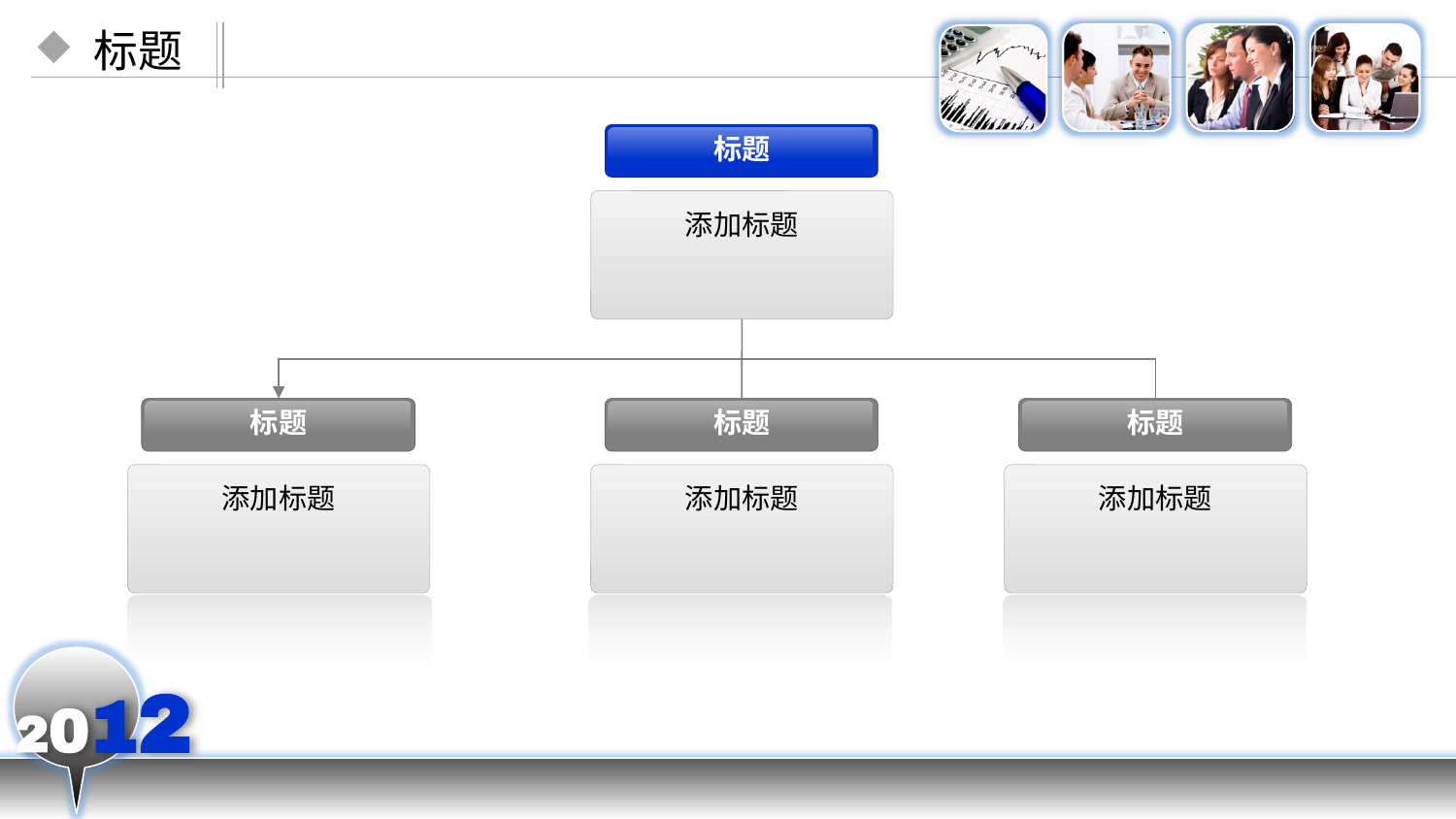

标题

标题

添加标题

标题

标题

标题

添加标题
添加标题
添加标题